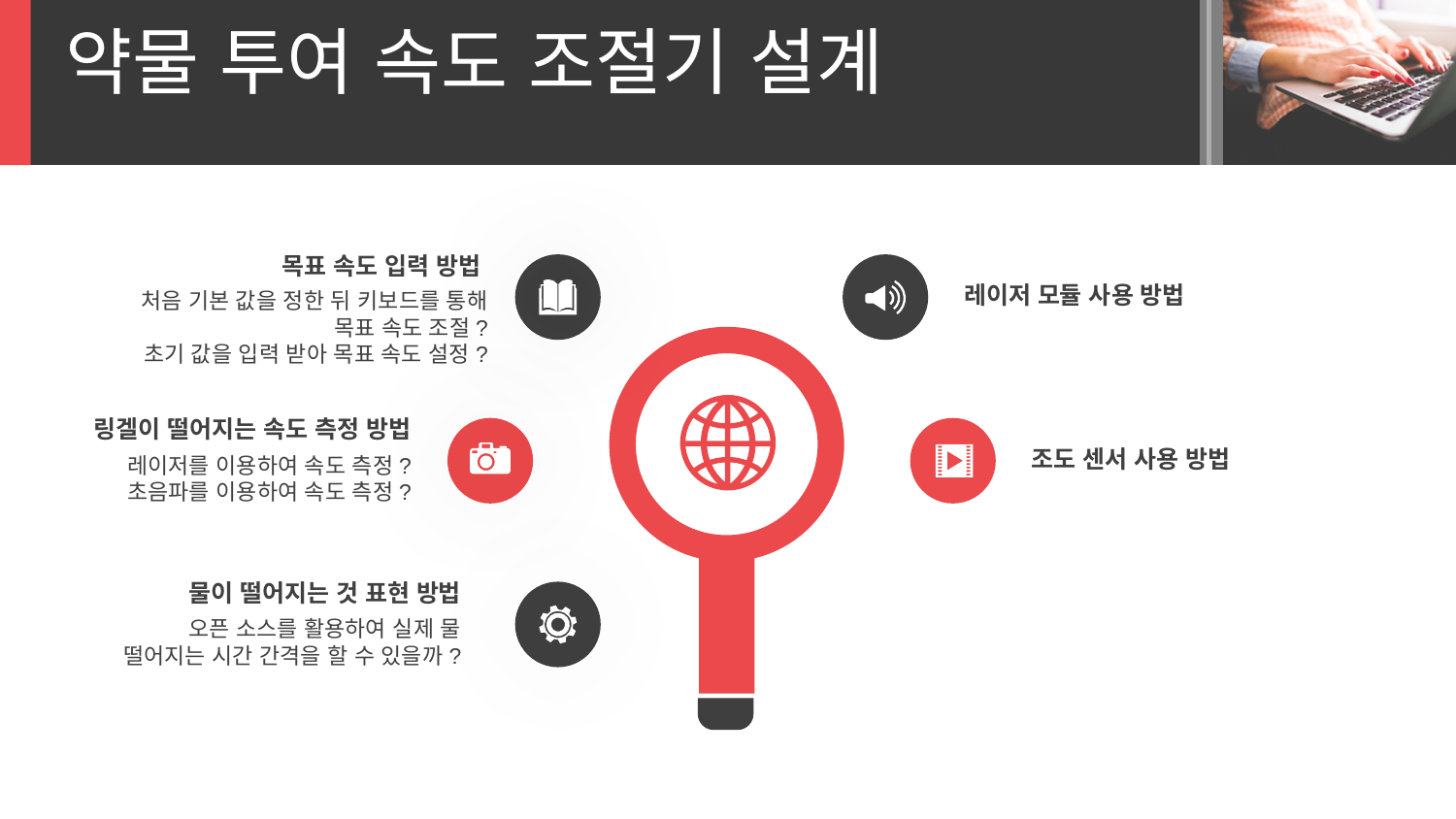

약물 투여 속도 조절기 설계
목표 속도 입력 방법
처음 기본 값을 정한 뒤 키보드를 통해 목표 속도 조절?
초기 값을 입력 받아 목표 속도 설정?

레이저 모듈 사용 방법

링겔이 떨어지는 속도 측정 방법
레이저를 이용하여 속도 측정?
초음파를 이용하여 속도 측정?

조도 센서 사용 방법

물이 떨어지는 것 표현 방법
오픈 소스를 활용하여 실제 물 떨어지는 시간 간격을 할 수 있을까?